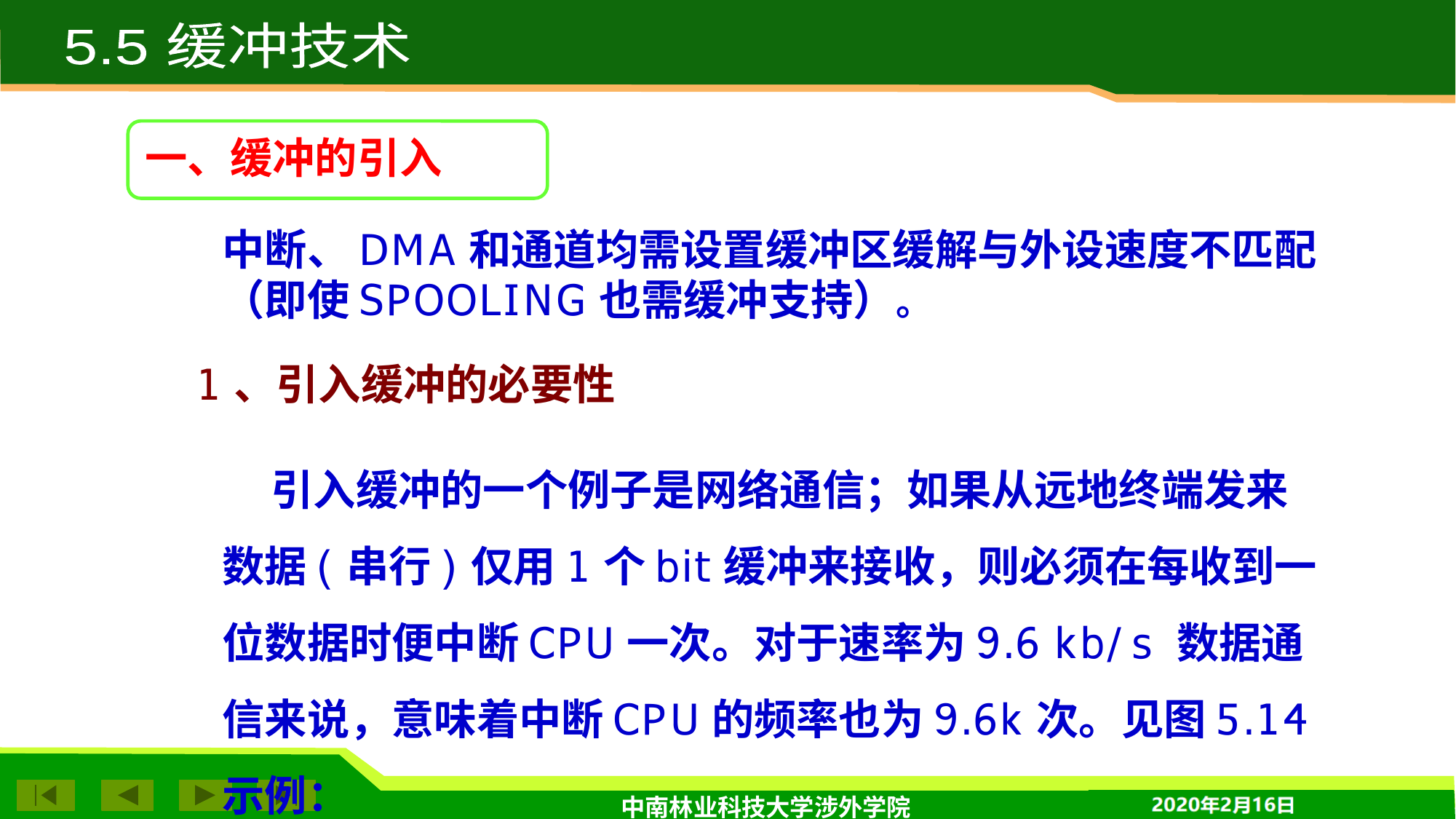

5.5 缓冲技术

一、缓冲的引入
中断、DMA和通道均需设置缓冲区缓解与外设速度不匹配（即使SPOOLING也需缓冲支持）。

1、引入缓冲的必要性
    引入缓冲的一个例子是网络通信；如果从远地终端发来数据(串行)仅用1个bit缓冲来接收，则必须在每收到一位数据时便中断CPU一次。对于速率为9.6 kb/s 数据通信来说，意味着中断CPU的频率也为9.6k次。见图5.14 示例：